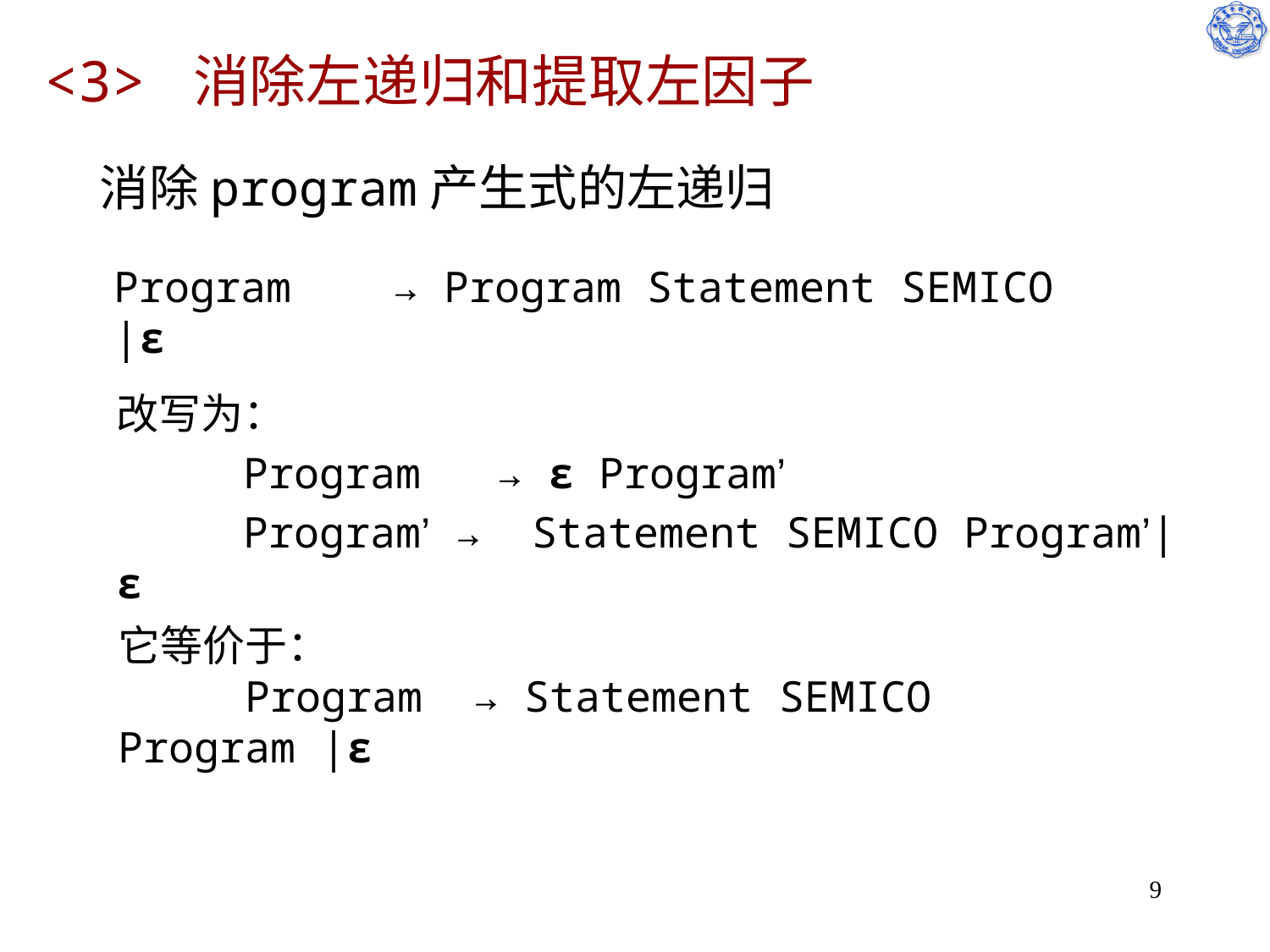

# <3> 消除左递归和提取左因子
消除program产生式的左递归
Program    → Program Statement SEMICO |ε
改写为：
	Program   → ε Program’
	Program’ →  Statement SEMICO Program’|ε
它等价于：
	Program  → Statement SEMICO Program |ε
9